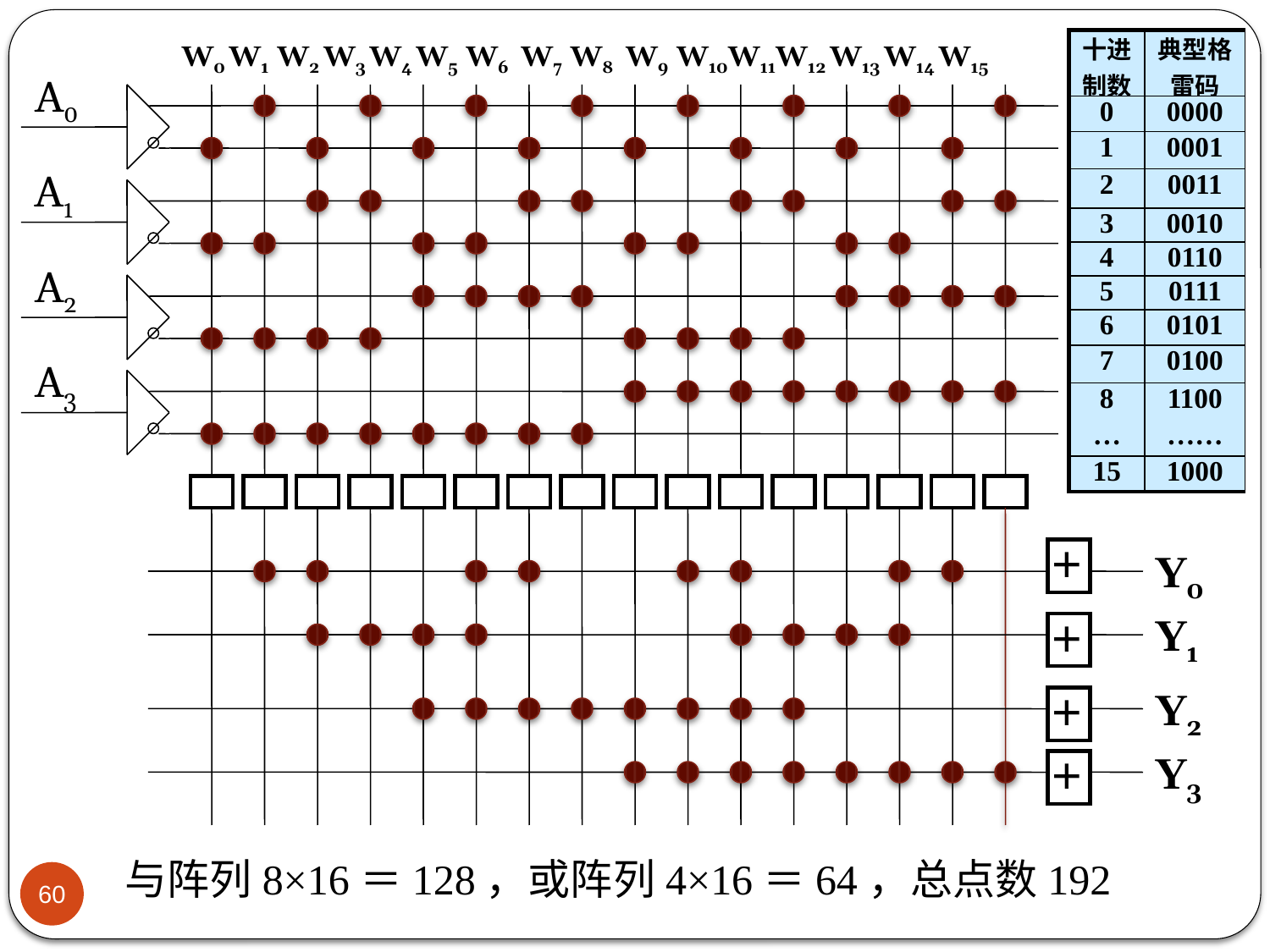

| 十进制数 | 典型格雷码 |
| --- | --- |
| 0 | 0000 |
| 1 | 0001 |
| 2 | 0011 |
| 3 | 0010 |
| 4 | 0110 |
| 5 | 0111 |
| 6 | 0101 |
| 7 | 0100 |
| 8 … | 1100 …… |
| 15 | 1000 |
W0 W1  W2 W3 W4 W5  W6   W7  W8   W9  W10W11W12 W13 W14 W15
A0

A1

A2

A3

＋

＋

＋

＋

Y0
Y1
Y2
Y3

与阵列8×16＝128，或阵列4×16＝64，总点数192
60